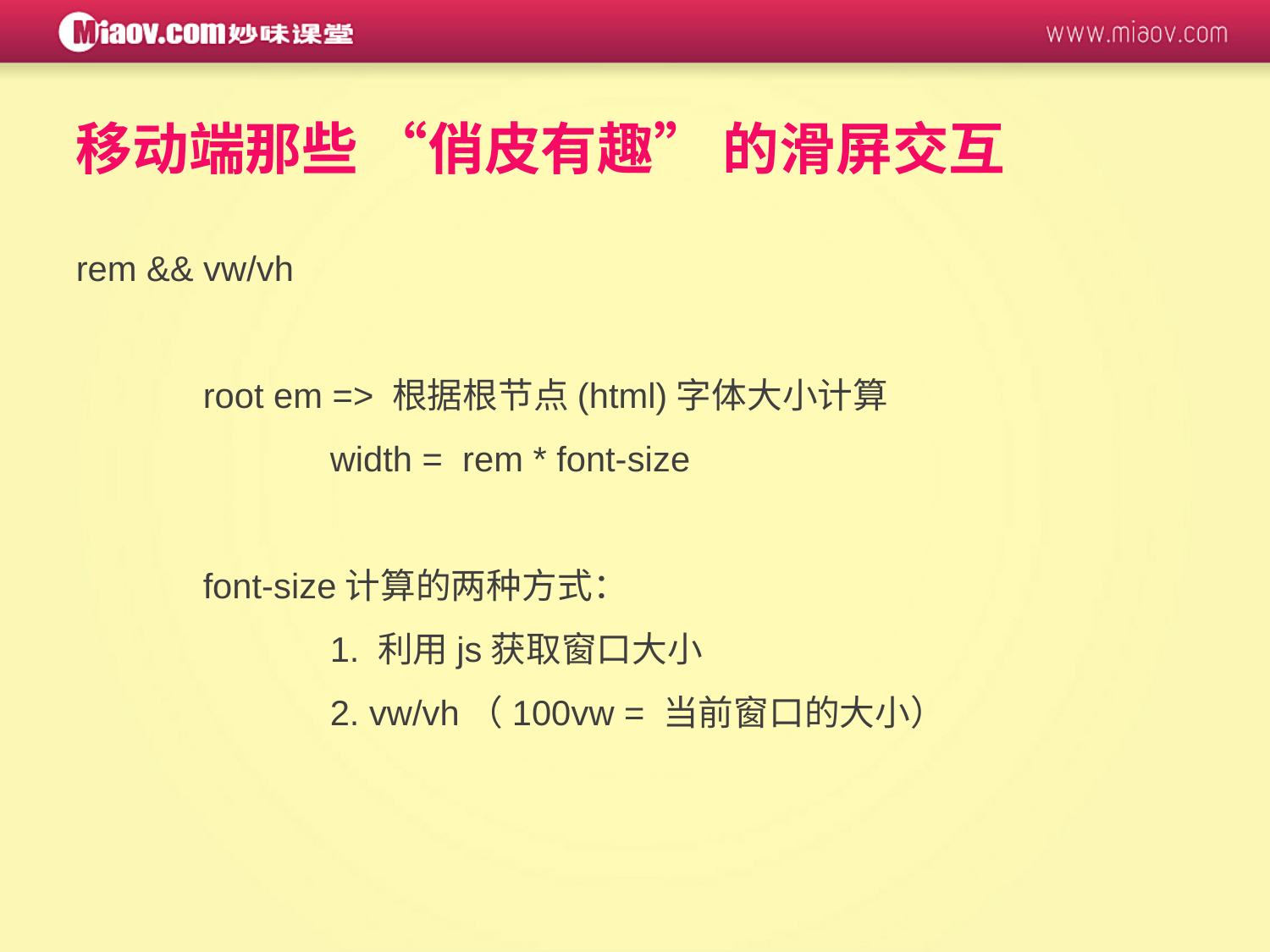

# 移动端那些 “俏皮有趣” 的滑屏交互
rem && vw/vh

	root em => 根据根节点(html)字体大小计算
		width =  rem * font-size

	font-size计算的两种方式：
		1. 利用js获取窗口大小
		2. vw/vh（100vw = 当前窗口的大小）